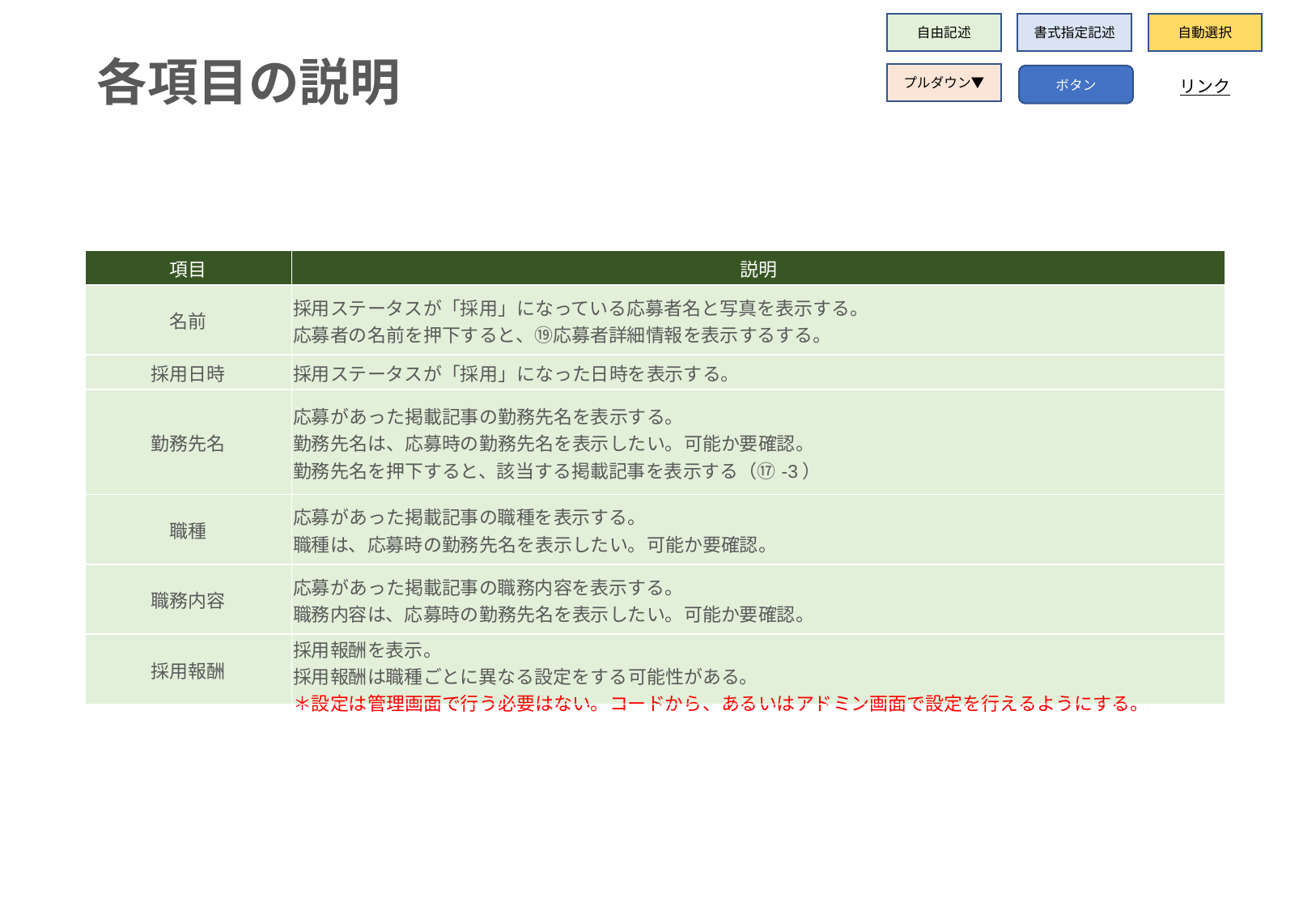

自由記述
書式指定記述
自動選択
各項目の説明
プルダウン▼
ボタン
リンク
| 項目 | 説明 |
| --- | --- |
| 名前 | 採用ステータスが「採用」になっている応募者名と写真を表示する。 応募者の名前を押下すると、⑲応募者詳細情報を表示するする。 |
| 採用日時 | 採用ステータスが「採用」になった日時を表示する。 |
| 勤務先名 | 応募があった掲載記事の勤務先名を表示する。 勤務先名は、応募時の勤務先名を表示したい。可能か要確認。 勤務先名を押下すると、該当する掲載記事を表示する（⑰-3） |
| 職種 | 応募があった掲載記事の職種を表示する。 職種は、応募時の勤務先名を表示したい。可能か要確認。 |
| 職務内容 | 応募があった掲載記事の職務内容を表示する。 職務内容は、応募時の勤務先名を表示したい。可能か要確認。 |
| 採用報酬 | 採用報酬を表示。 採用報酬は職種ごとに異なる設定をする可能性がある。 ＊設定は管理画面で行う必要はない。コードから、あるいはアドミン画面で設定を行えるようにする。 |